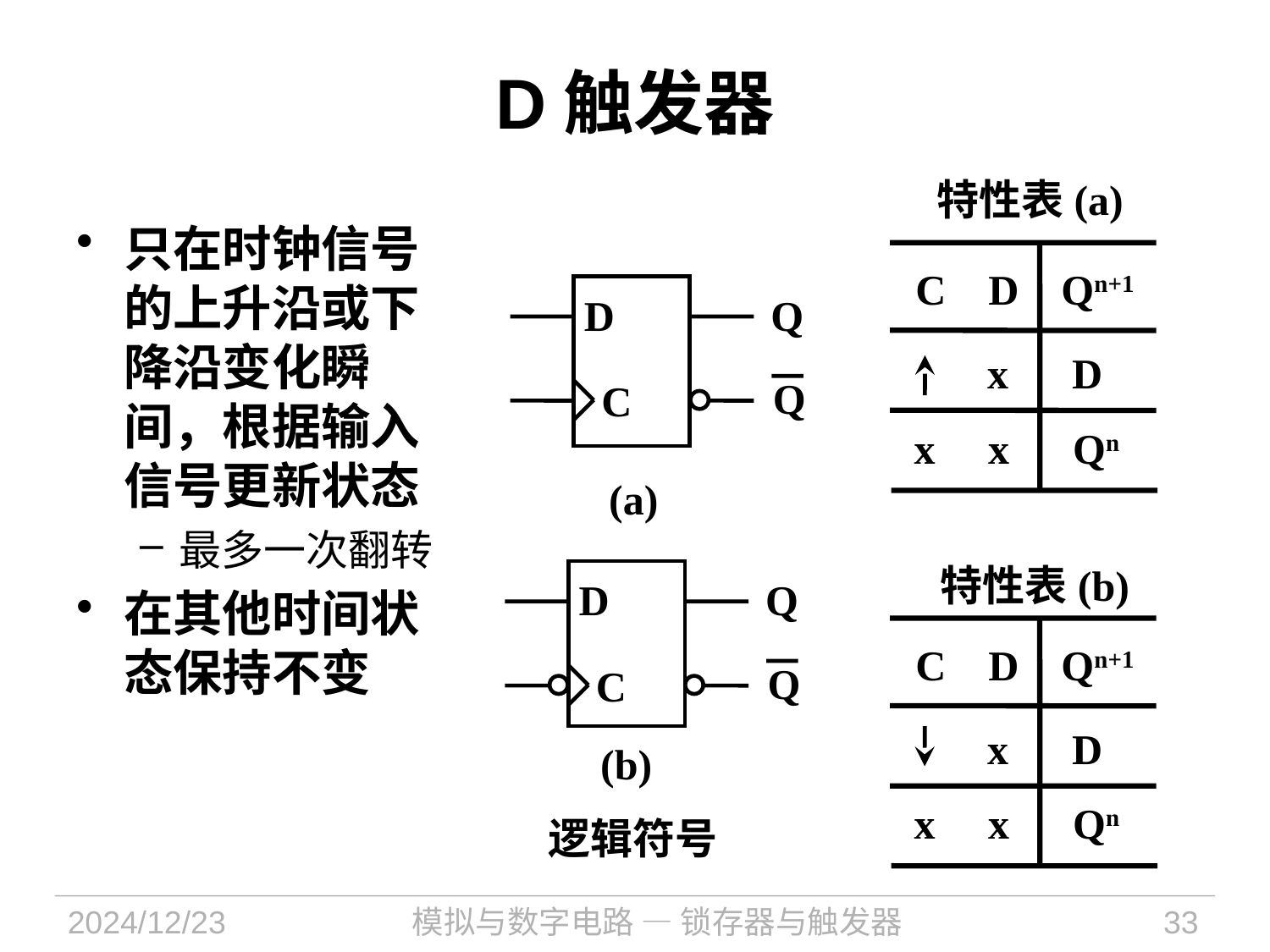

# D触发器
特性表(a)
只在时钟信号的上升沿或下降沿变化瞬间，根据输入信号更新状态
最多一次翻转
在其他时间状态保持不变

C    D    Qn+1

D
Q

Q
C

        x      D

 x     x      Qn
(a)

特性表(b)

C    D    Qn+1

        x      D

 x     x      Qn

D
Q

Q
C

(b)
逻辑符号
2024/12/23
模拟与数字电路 — 锁存器与触发器
33